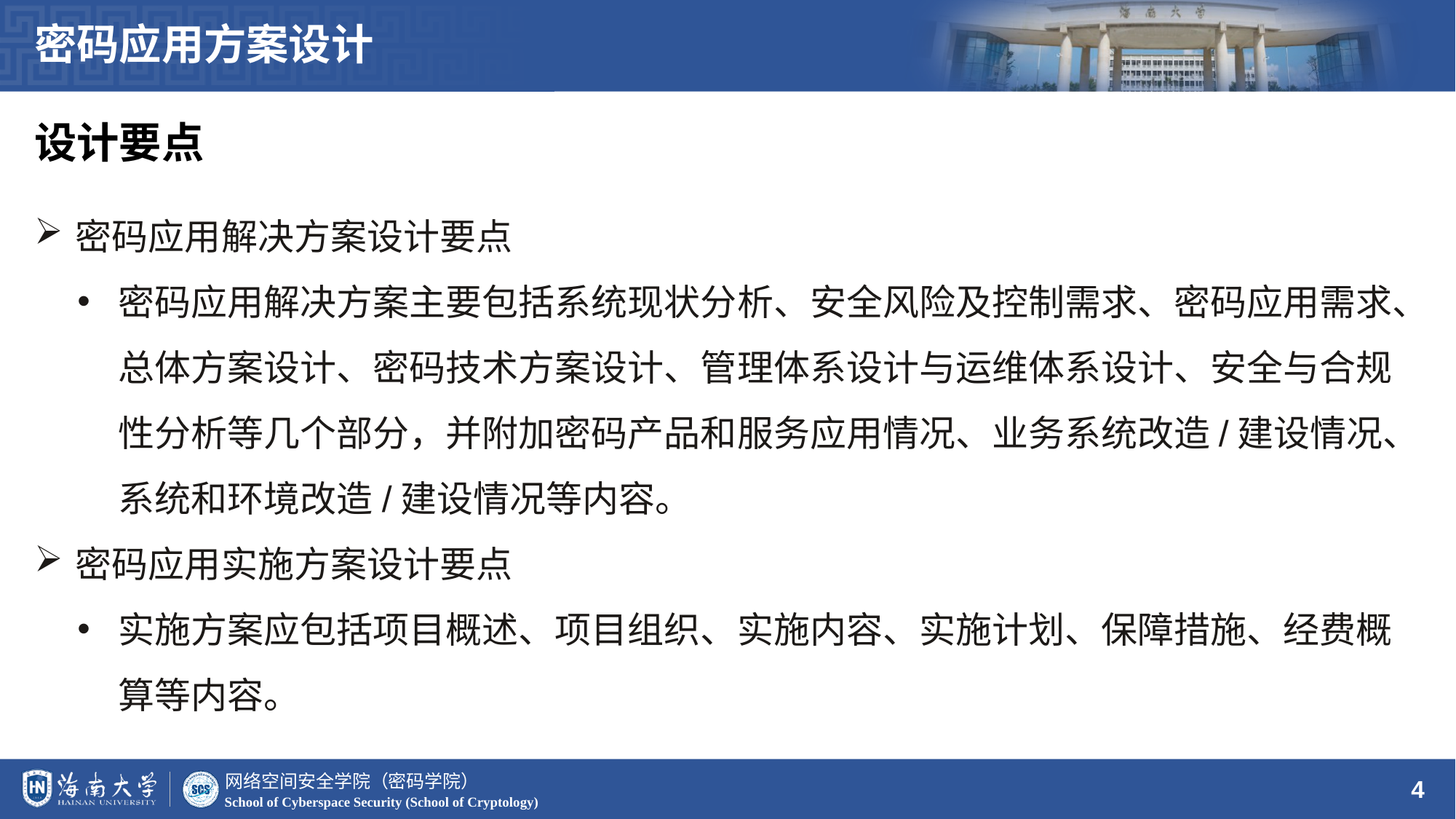

密码应用方案设计
设计要点
密码应用解决方案设计要点
密码应用解决方案主要包括系统现状分析、安全风险及控制需求、密码应用需求、总体方案设计、密码技术方案设计、管理体系设计与运维体系设计、安全与合规性分析等几个部分，并附加密码产品和服务应用情况、业务系统改造/建设情况、系统和环境改造/建设情况等内容。
密码应用实施方案设计要点
实施方案应包括项目概述、项目组织、实施内容、实施计划、保障措施、经费概算等内容。
4